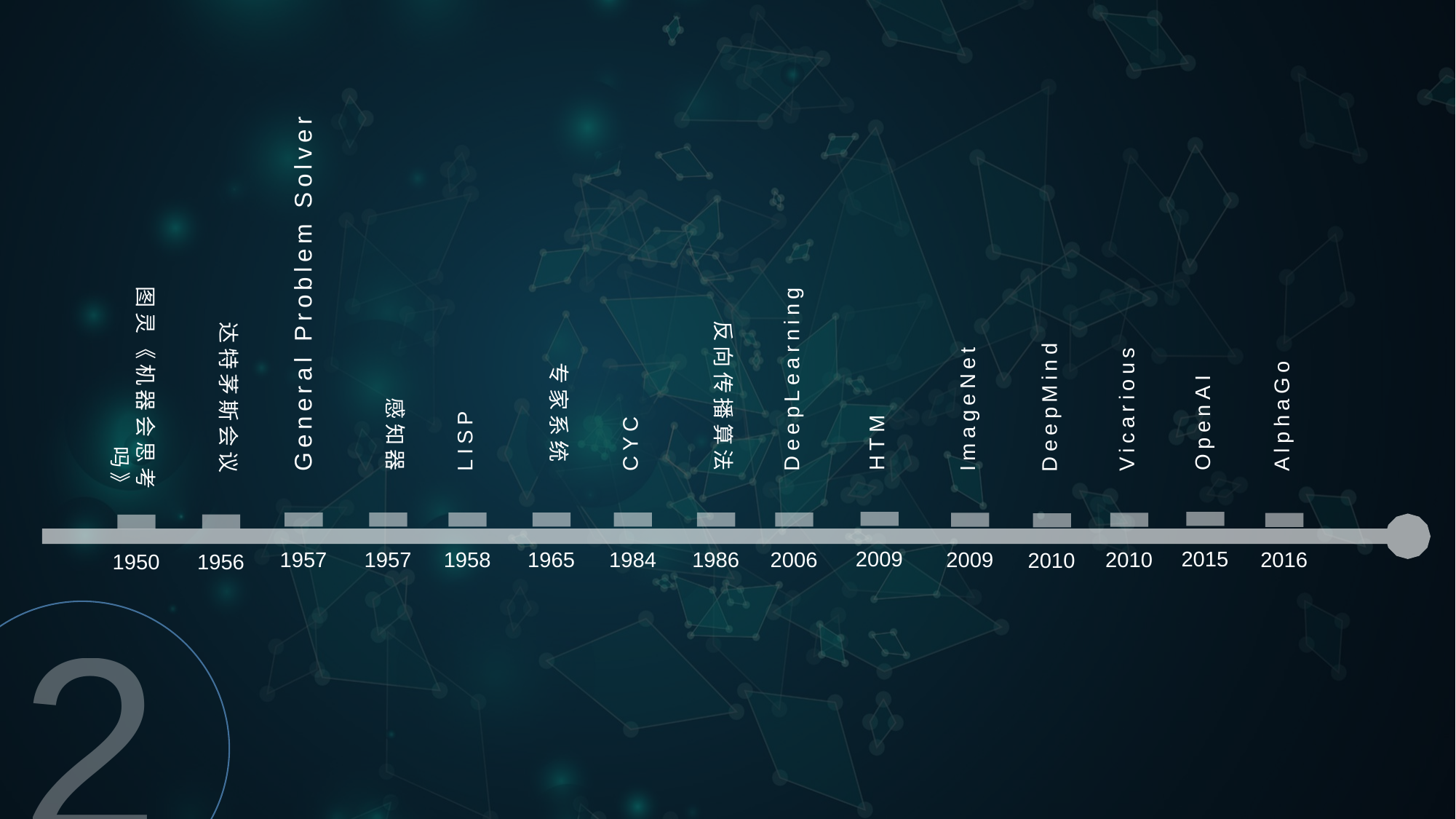

General Problem Solver

1957
HTM

2009
OpenAI

2015
感知器

1957
LISP

1958
专家系统

1965
CYC

1984
反向传播算法

1986
DeepLearning

2006
ImageNet

2009
Vicarious

2010
AlphaGo

2016
DeepMind

2010
达特茅斯会议

1956
图灵《机器会思考吗》

1950
2